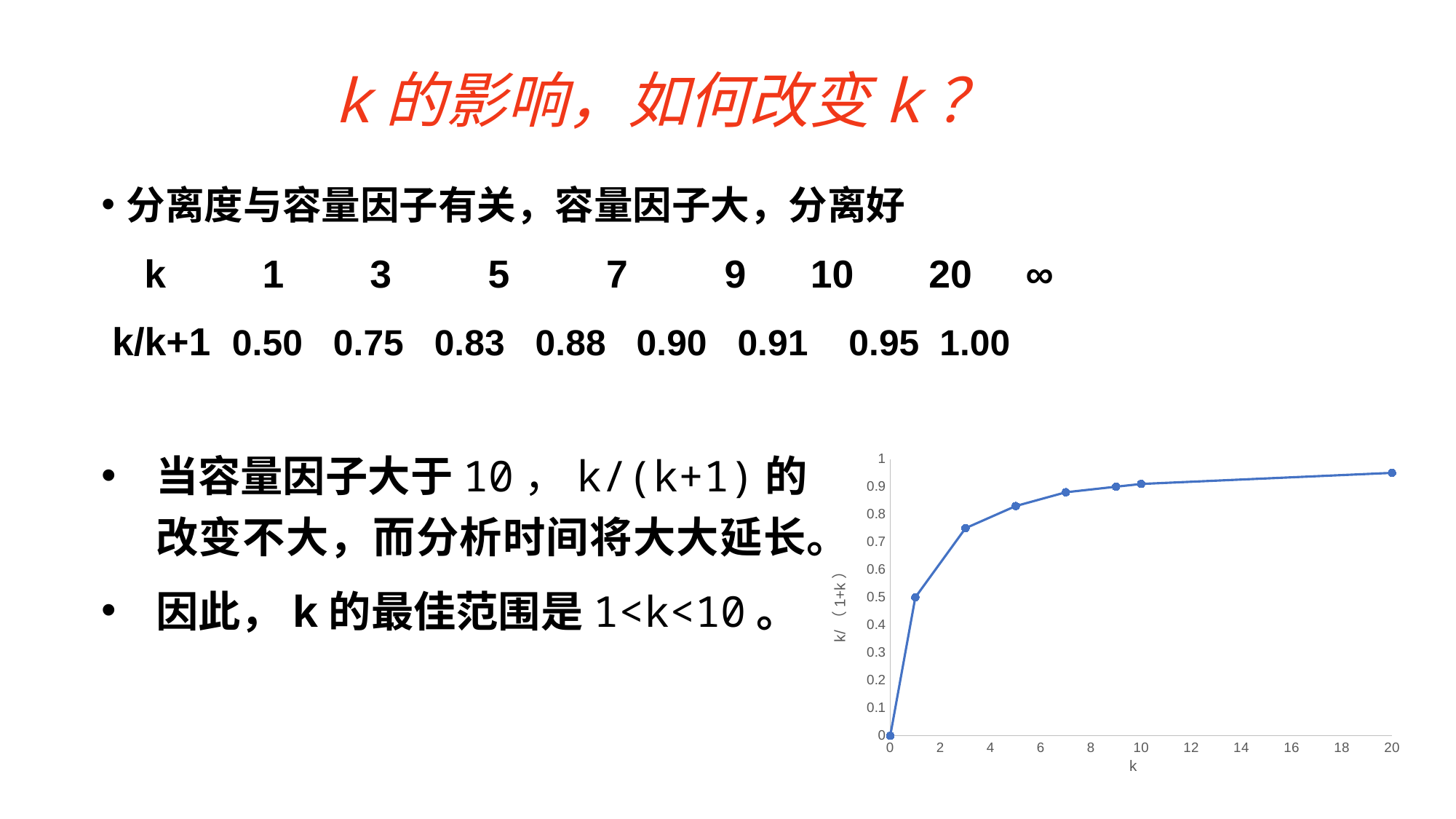

k的影响，如何改变k？
分离度与容量因子有关，容量因子大，分离好
    k         1        3         5         7         9      10       20     ∞
 k/k+1  0.50   0.75   0.83   0.88   0.90   0.91    0.95  1.00

### Chart

| Category |  |
|---|---|
当容量因子大于10，k/(k+1)的改变不大，而分析时间将大大延长。
因此，k的最佳范围是1<k<10。